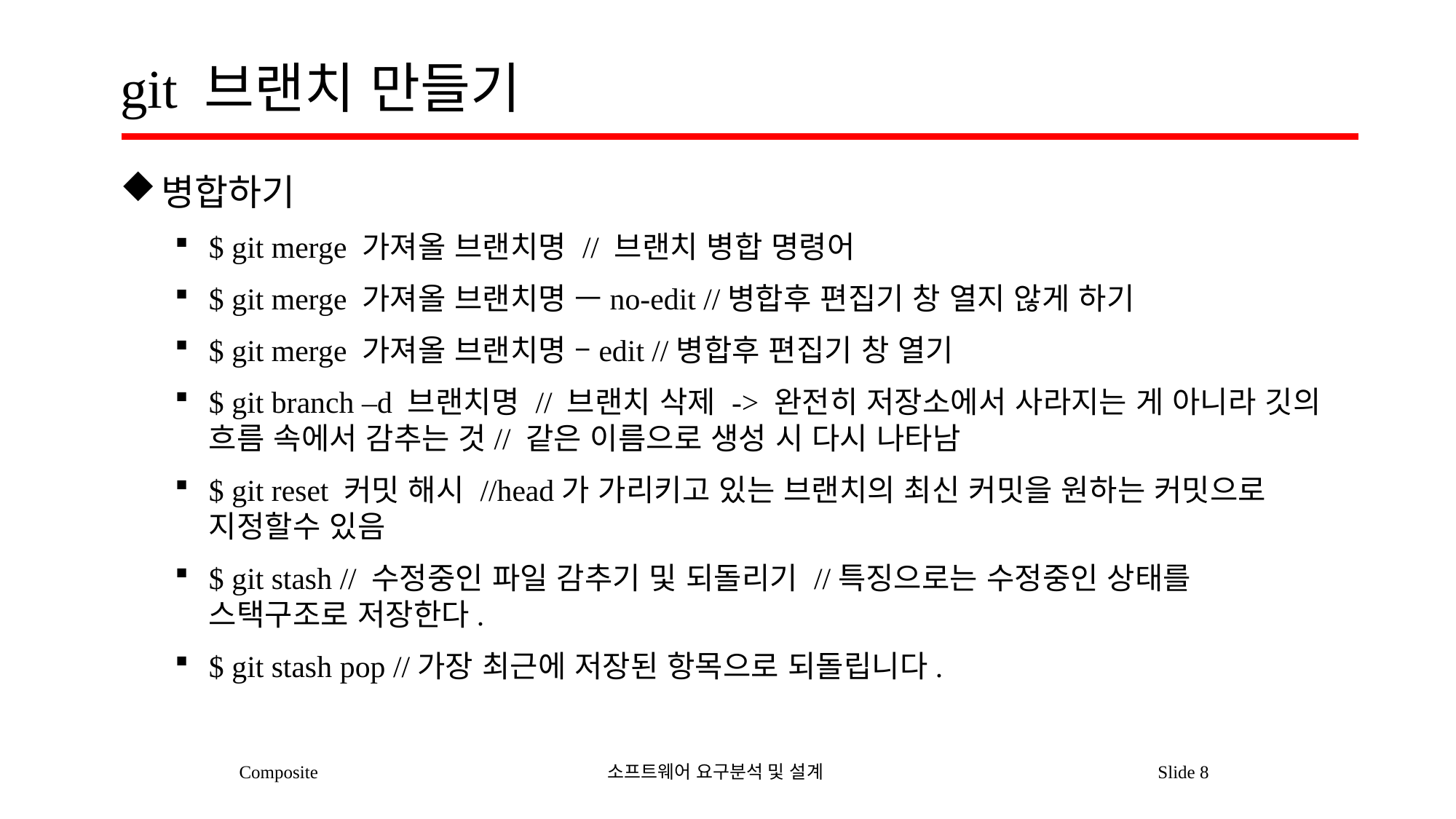

# git 브랜치 만들기
병합하기
$ git merge 가져올 브랜치명 // 브랜치 병합 명령어
$ git merge 가져올 브랜치명 —no-edit //병합후 편집기 창 열지 않게 하기
$ git merge 가져올 브랜치명 –edit //병합후 편집기 창 열기
$ git branch –d 브랜치명 // 브랜치 삭제 -> 완전히 저장소에서 사라지는 게 아니라 깃의 흐름 속에서 감추는 것// 같은 이름으로 생성 시 다시 나타남
$ git reset 커밋 해시 //head가 가리키고 있는 브랜치의 최신 커밋을 원하는 커밋으로 지정할수 있음
$ git stash // 수정중인 파일 감추기 및 되돌리기 //특징으로는 수정중인 상태를 스택구조로 저장한다.
$ git stash pop //가장 최근에 저장된 항목으로 되돌립니다.